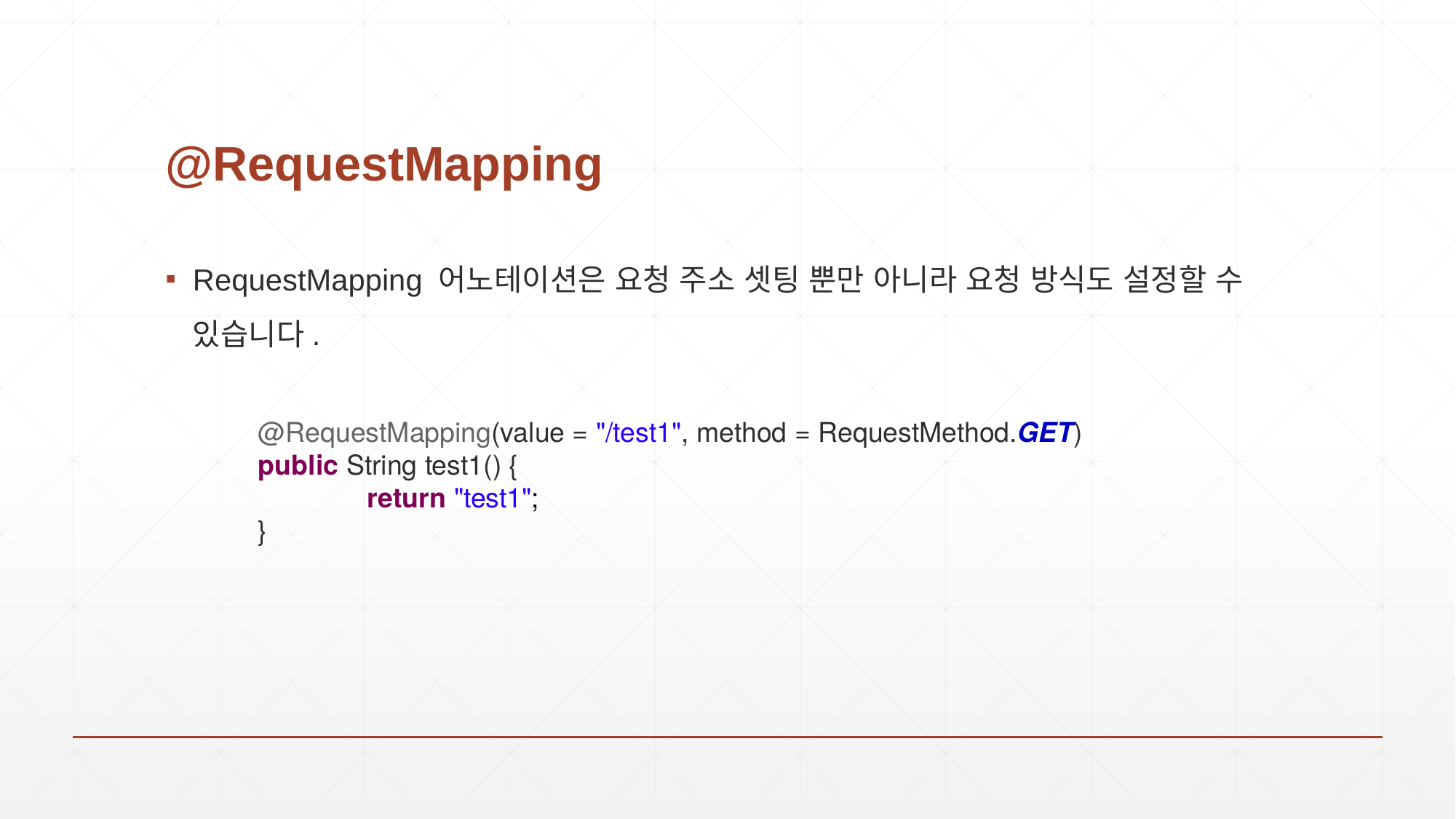

# @RequestMapping
RequestMapping 어노테이션은 요청 주소 셋팅 뿐만 아니라 요청 방식도 설정할 수 있습니다.
@RequestMapping(value = "/test1", method = RequestMethod.GET)
public String test1() {
	return "test1";
}